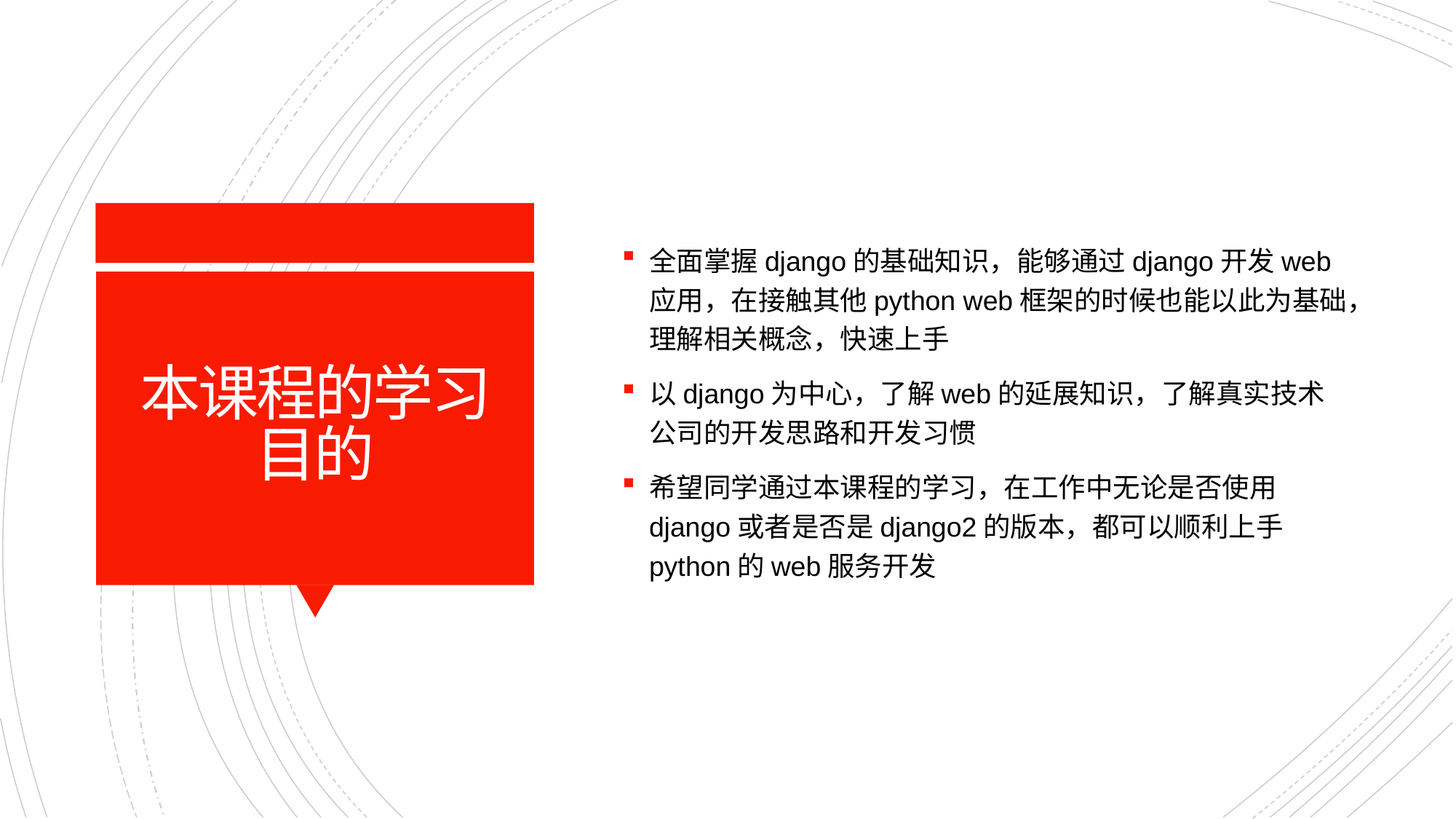

全面掌握django的基础知识，能够通过django开发web应用，在接触其他python web框架的时候也能以此为基础，理解相关概念，快速上手
以django为中心，了解web的延展知识，了解真实技术公司的开发思路和开发习惯
希望同学通过本课程的学习，在工作中无论是否使用django或者是否是django2的版本，都可以顺利上手python的web服务开发
# 本课程的学习目的